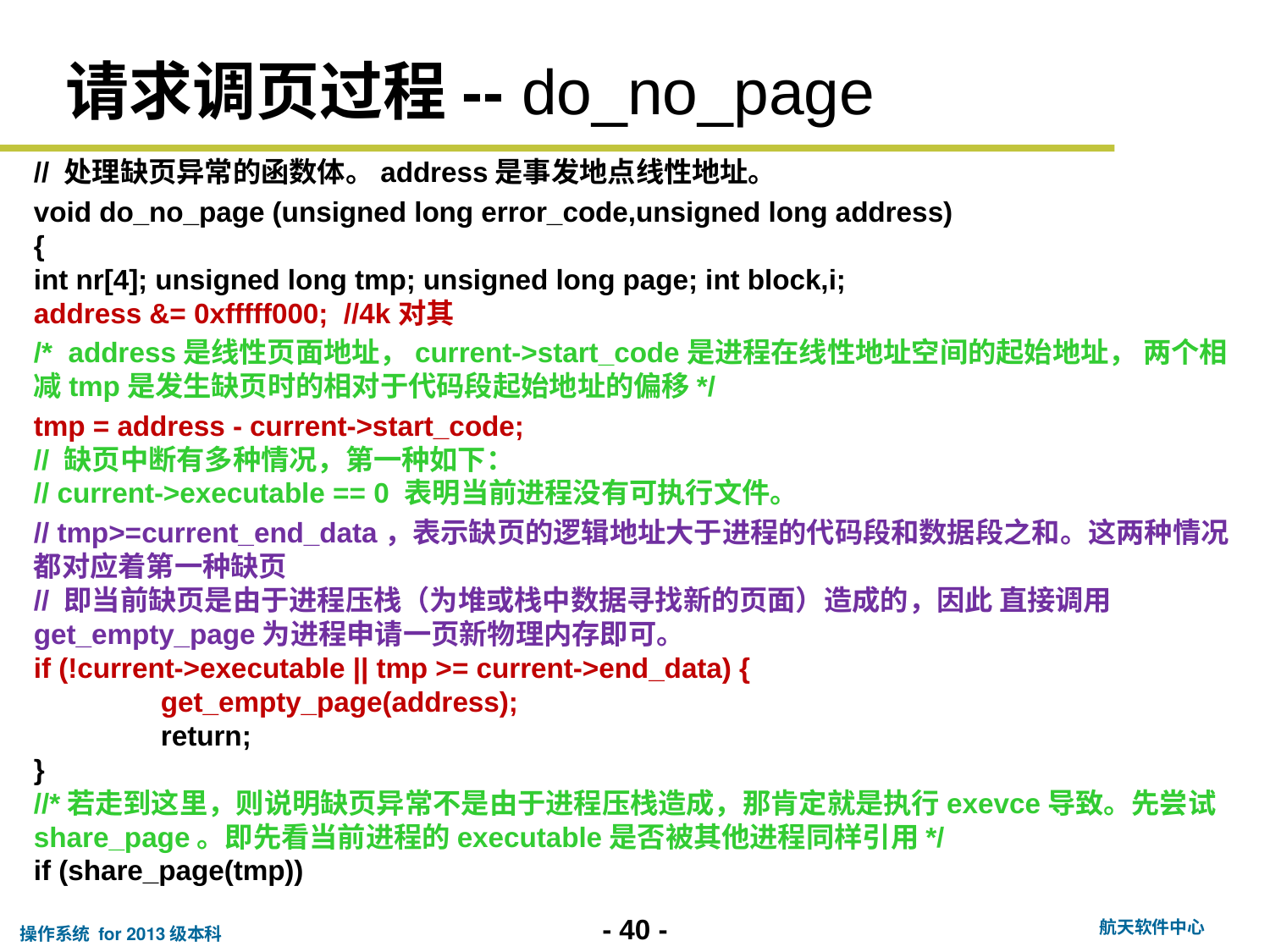

# 请求调页过程-- do_no_page
// 处理缺页异常的函数体。address是事发地点线性地址。
void do_no_page (unsigned long error_code,unsigned long address)
{
int nr[4]; unsigned long tmp; unsigned long page; int block,i;
address &= 0xfffff000;  //4k对其
/*  address是线性页面地址，current->start_code是进程在线性地址空间的起始地址， 两个相减tmp是发生缺页时的相对于代码段起始地址的偏移*/
tmp = address - current->start_code;
// 缺页中断有多种情况，第一种如下：
// current->executable == 0 表明当前进程没有可执行文件。
// tmp>=current_end_data，表示缺页的逻辑地址大于进程的代码段和数据段之和。这两种情况都对应着第一种缺页
// 即当前缺页是由于进程压栈（为堆或栈中数据寻找新的页面）造成的，因此 直接调用get_empty_page为进程申请一页新物理内存即可。
if (!current->executable || tmp >= current->end_data) {
	get_empty_page(address);
	return;
}
//*若走到这里，则说明缺页异常不是由于进程压栈造成，那肯定就是执行exevce导致。先尝试share_page。即先看当前进程的executable是否被其他进程同样引用*/
if (share_page(tmp))